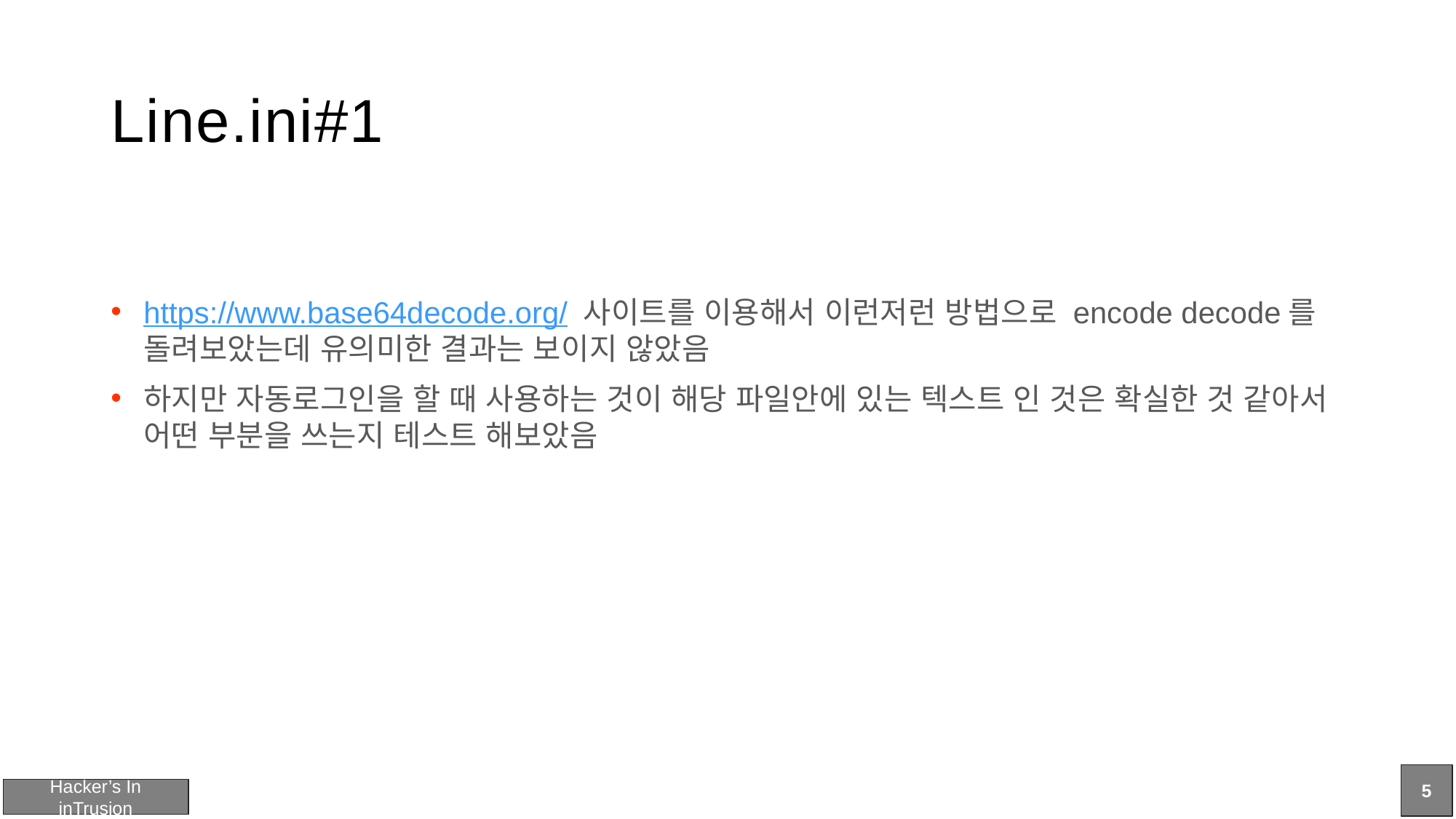

# Line.ini#1
https://www.base64decode.org/ 사이트를 이용해서 이런저런 방법으로 encode decode를 돌려보았는데 유의미한 결과는 보이지 않았음
하지만 자동로그인을 할 때 사용하는 것이 해당 파일안에 있는 텍스트 인 것은 확실한 것 같아서 어떤 부분을 쓰는지 테스트 해보았음

5
Hacker’s In inTrusion